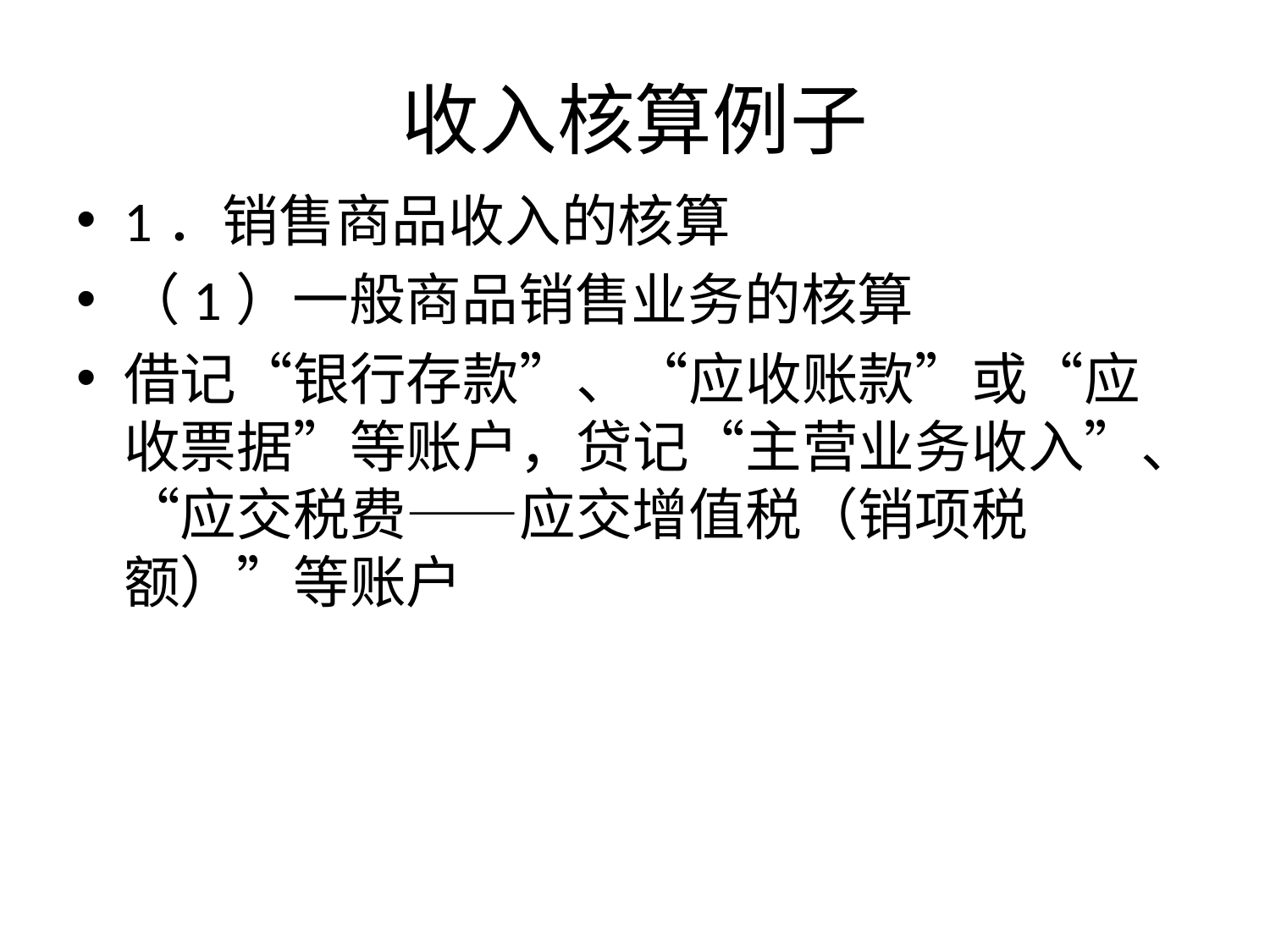

# 收入核算例子
1．销售商品收入的核算
（1）一般商品销售业务的核算
借记“银行存款”、“应收账款”或“应收票据”等账户，贷记“主营业务收入”、“应交税费——应交增值税（销项税额）”等账户